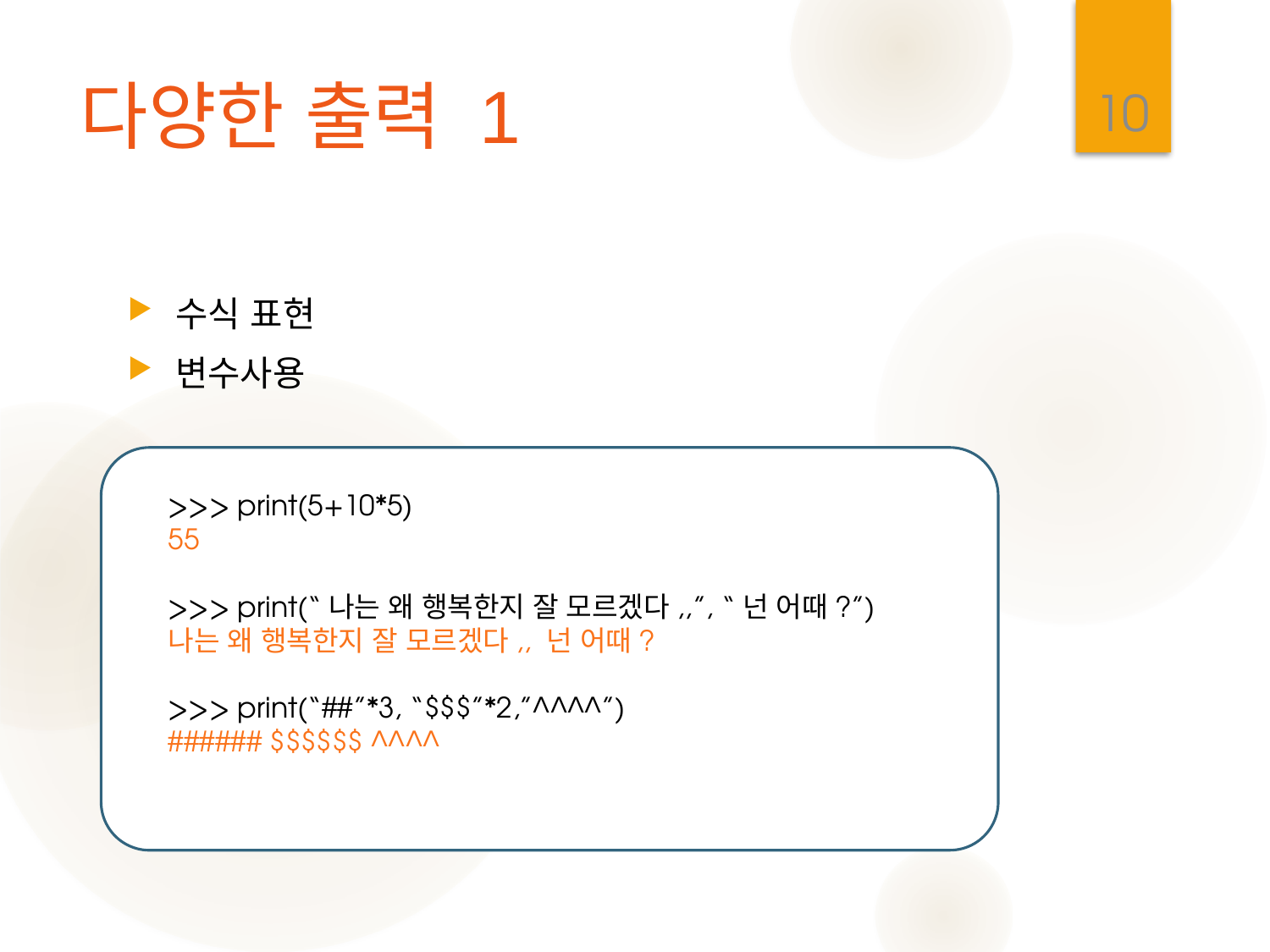

10
# 다양한 출력 1
수식 표현
변수사용

>>> print(5+10*5)
55

>>> print(“나는 왜 행복한지 잘 모르겠다,,”, “넌 어때?”)
나는 왜 행복한지 잘 모르겠다,, 넌 어때?

>>> print(“##”*3, “$$$”*2,”^^^^”)
###### $$$$$$ ^^^^